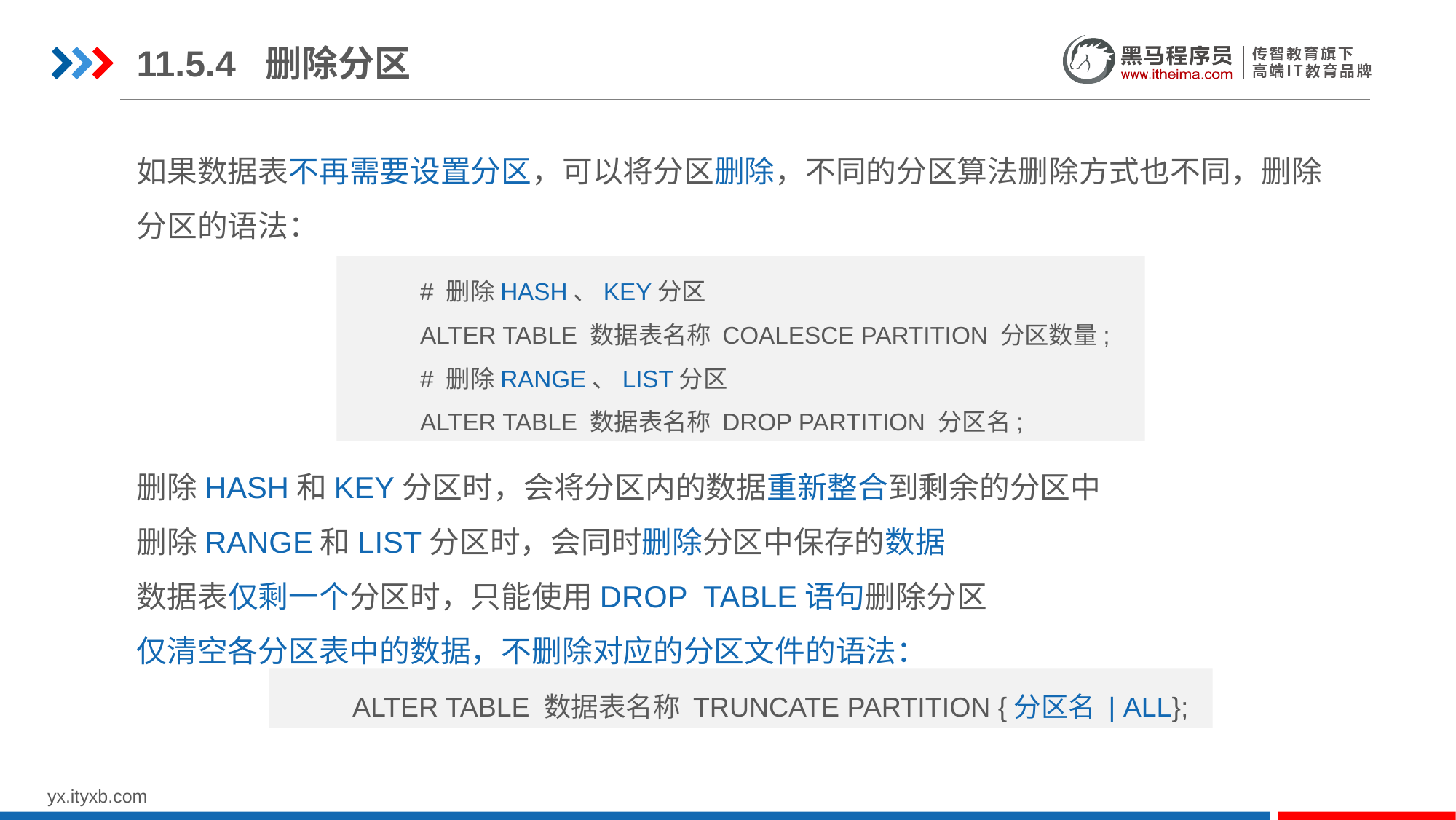

11.5.4  删除分区
如果数据表不再需要设置分区，可以将分区删除，不同的分区算法删除方式也不同，删除分区的语法：
# 删除HASH、KEY分区
ALTER TABLE 数据表名称 COALESCE PARTITION 分区数量;
# 删除RANGE、LIST分区
ALTER TABLE 数据表名称 DROP PARTITION 分区名;
删除HASH和KEY分区时，会将分区内的数据重新整合到剩余的分区中
删除RANGE和LIST分区时，会同时删除分区中保存的数据
数据表仅剩一个分区时，只能使用DROP  TABLE语句删除分区
仅清空各分区表中的数据，不删除对应的分区文件的语法：
ALTER TABLE 数据表名称 TRUNCATE PARTITION {分区名 | ALL};